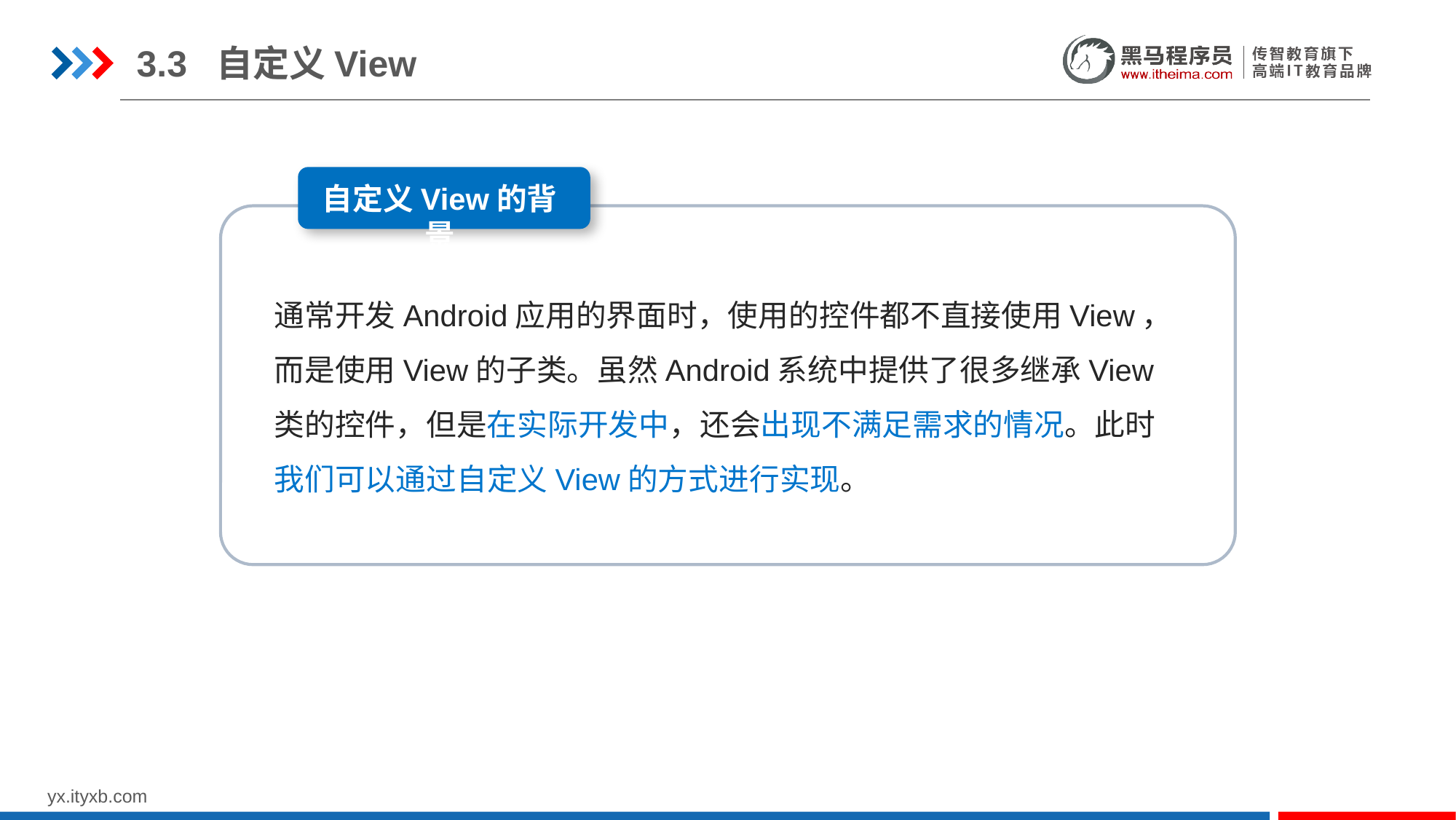

3.3  自定义View

自定义View的背景

通常开发Android应用的界面时，使用的控件都不直接使用View，而是使用View的子类。虽然Android系统中提供了很多继承View类的控件，但是在实际开发中，还会出现不满足需求的情况。此时我们可以通过自定义View的方式进行实现。